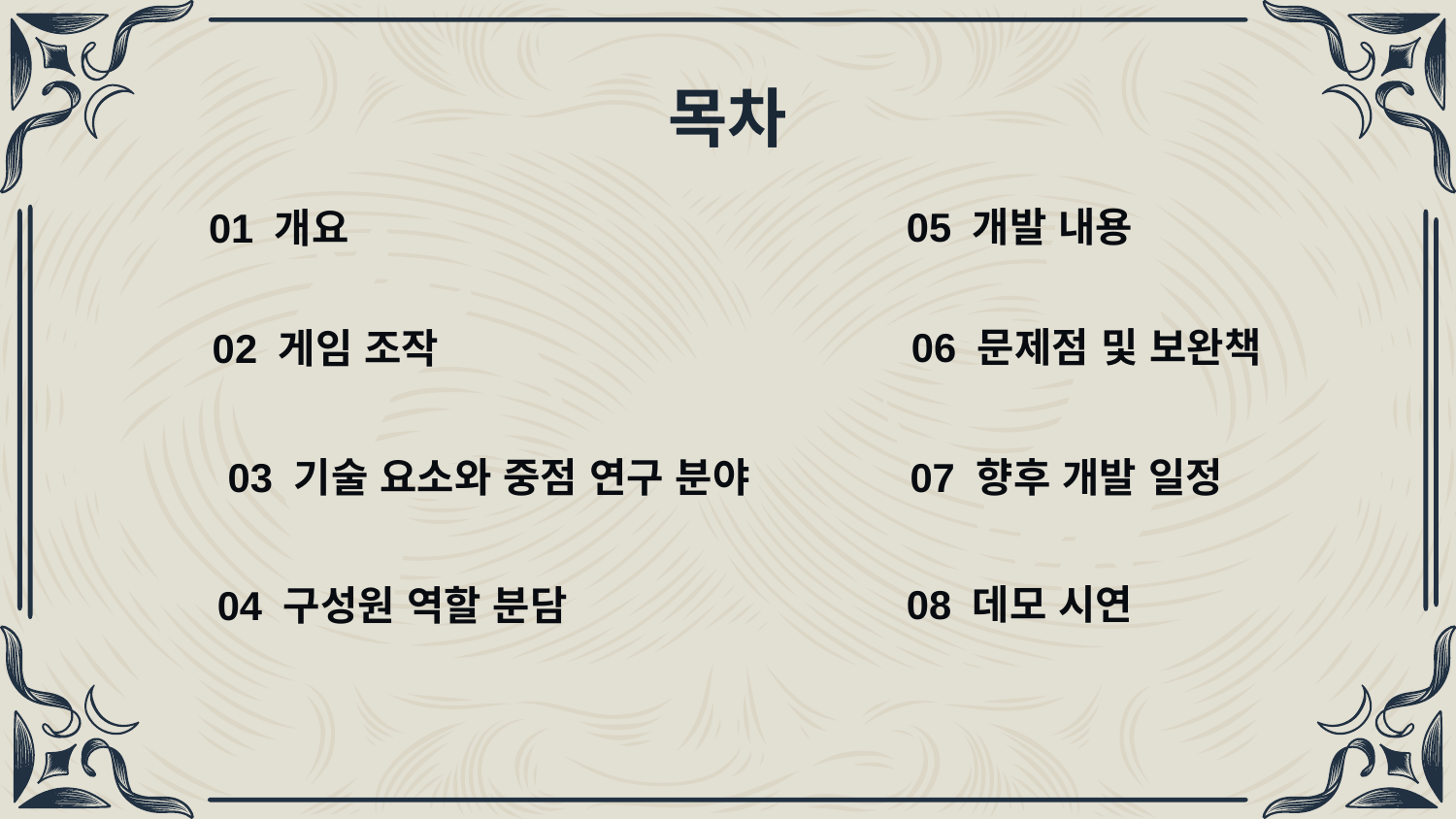

# 목차
05 개발 내용
01 개요
06 문제점 및 보완책
02 게임 조작
03 기술 요소와 중점 연구 분야
07 향후 개발 일정
08 데모 시연
04 구성원 역할 분담